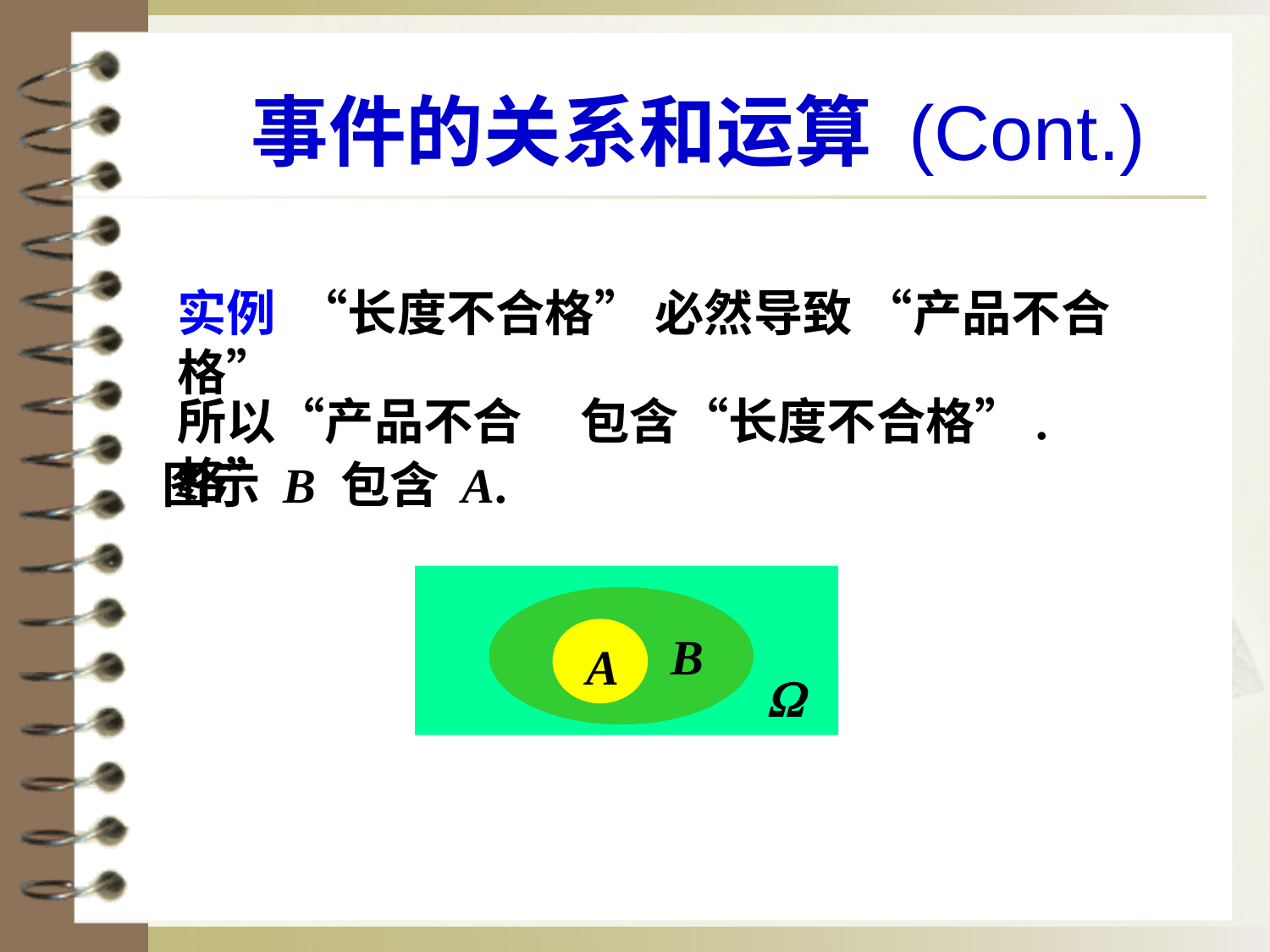

# 事件的关系和运算 (Cont.)
实例  “长度不合格” 必然导致 “产品不合格”
所以“产品不合格”
包含“长度不合格”.
图示 B 包含 A.

Ω

A
B